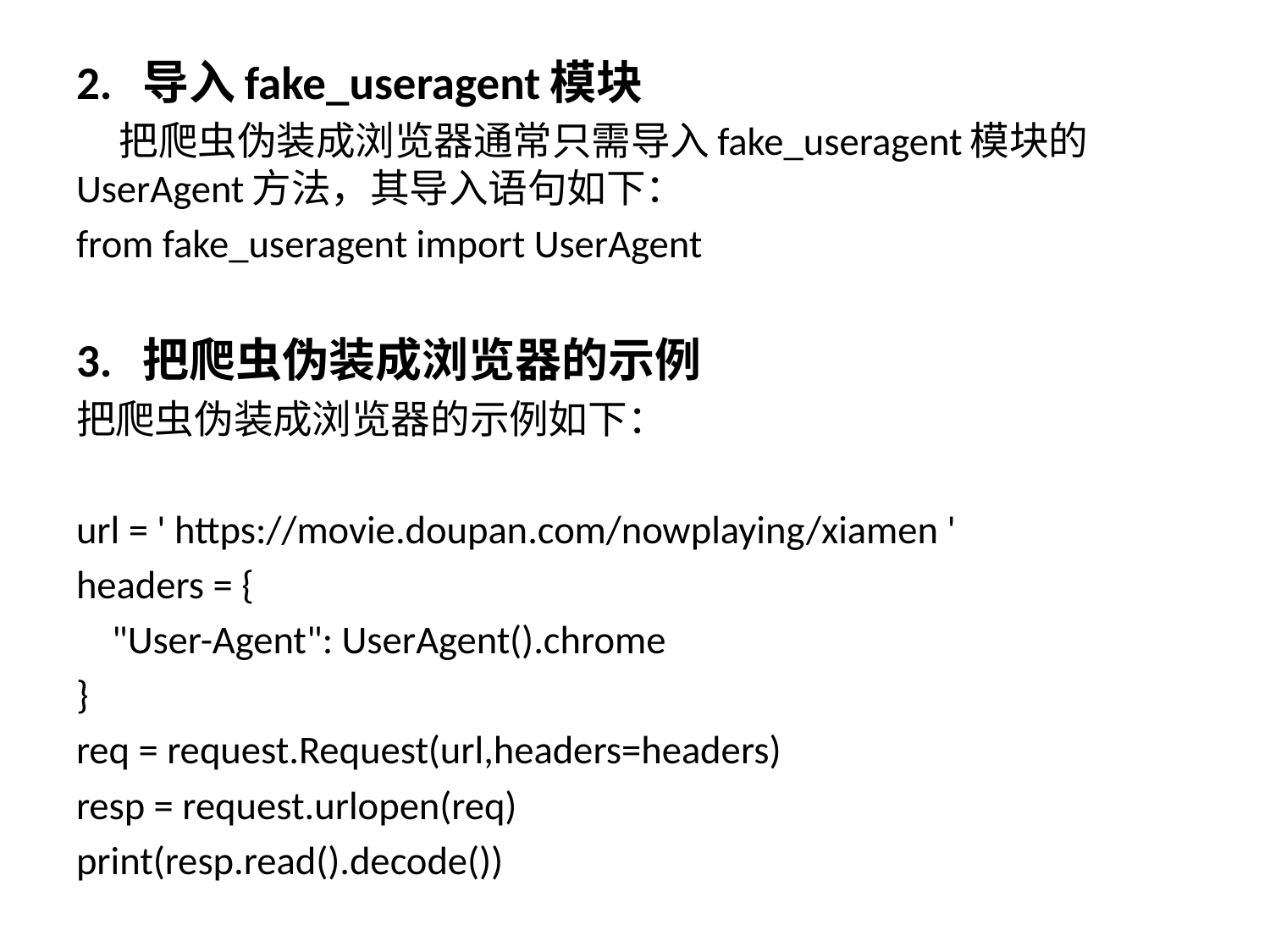

2.  导入fake_useragent模块
    把爬虫伪装成浏览器通常只需导入fake_useragent模块的UserAgent方法，其导入语句如下：
from fake_useragent import UserAgent

3.  把爬虫伪装成浏览器的示例
把爬虫伪装成浏览器的示例如下：

url = ' https://movie.doupan.com/nowplaying/xiamen '
headers = {
    "User-Agent": UserAgent().chrome
}
req = request.Request(url,headers=headers)
resp = request.urlopen(req)
print(resp.read().decode())